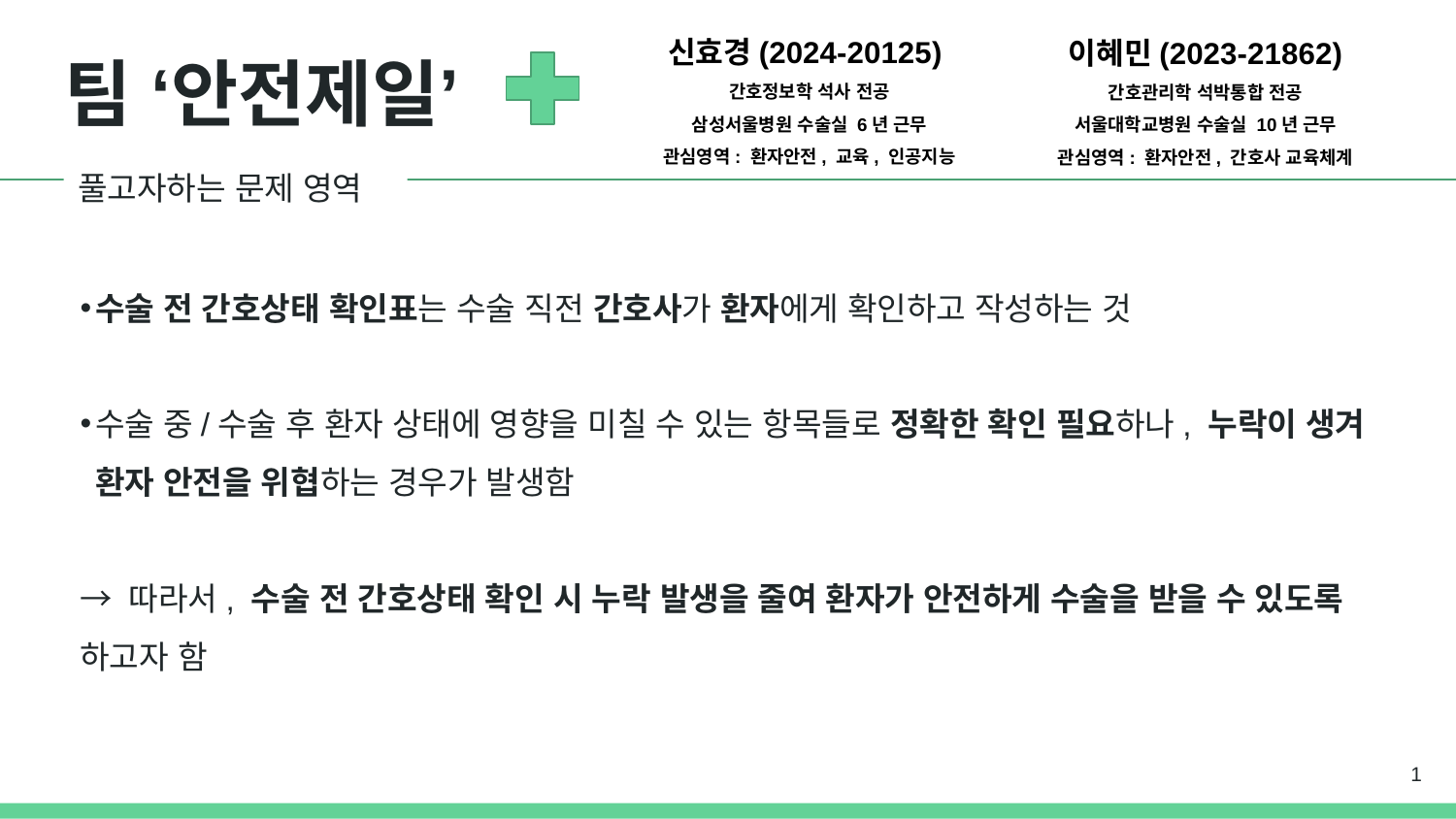

신효경(2024-20125)
간호정보학 석사 전공
삼성서울병원 수술실 6년 근무
관심영역: 환자안전, 교육, 인공지능
이혜민(2023-21862)
간호관리학 석박통합 전공
서울대학교병원 수술실 10년 근무
관심영역: 환자안전, 간호사 교육체계
# 팀 ‘안전제일’

풀고자하는 문제 영역
수술 전 간호상태 확인표는 수술 직전 간호사가 환자에게 확인하고 작성하는 것

수술 중/수술 후 환자 상태에 영향을 미칠 수 있는 항목들로 정확한 확인 필요하나, 누락이 생겨 환자 안전을 위협하는 경우가 발생함

→ 따라서, 수술 전 간호상태 확인 시 누락 발생을 줄여 환자가 안전하게 수술을 받을 수 있도록 하고자 함
1